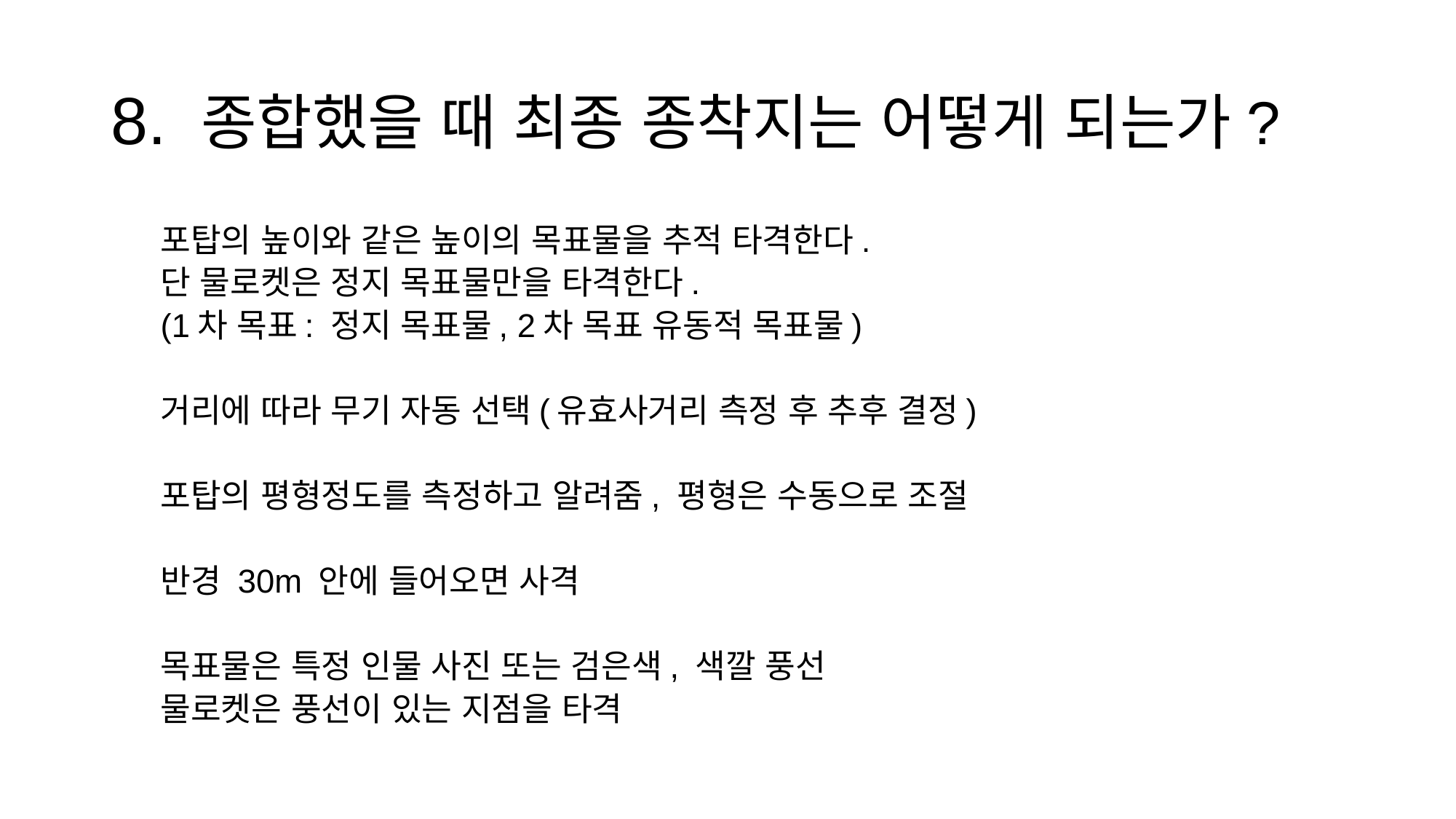

# 8. 종합했을 때 최종 종착지는 어떻게 되는가?
포탑의 높이와 같은 높이의 목표물을 추적 타격한다.
단 물로켓은 정지 목표물만을 타격한다.
(1차 목표: 정지 목표물, 2차 목표 유동적 목표물)

거리에 따라 무기 자동 선택(유효사거리 측정 후 추후 결정)

포탑의 평형정도를 측정하고 알려줌, 평형은 수동으로 조절

반경 30m 안에 들어오면 사격

목표물은 특정 인물 사진 또는 검은색, 색깔 풍선
물로켓은 풍선이 있는 지점을 타격